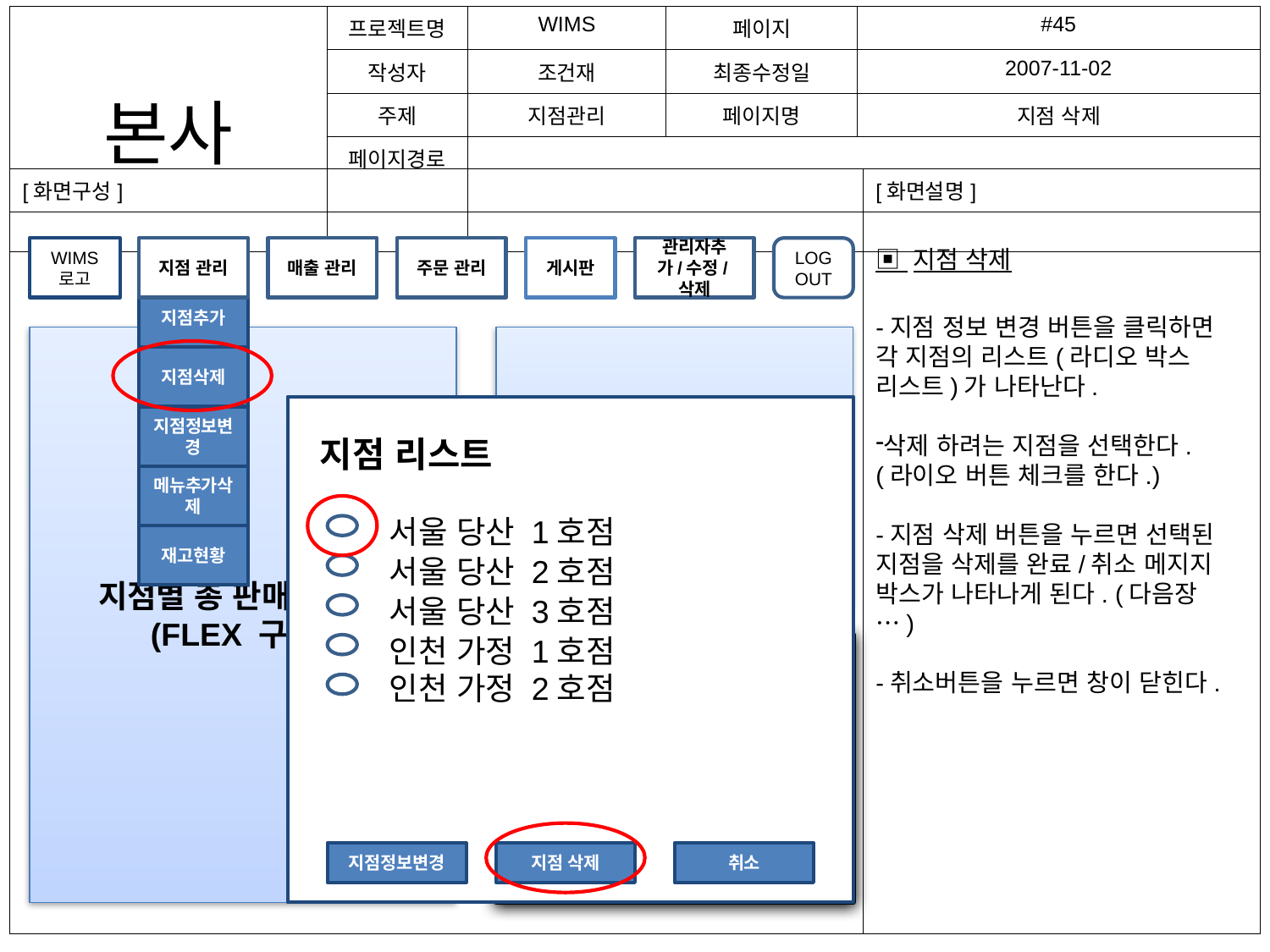

| 본사 | 프로젝트명 | WIMS | 페이지 | #45 |
| --- | --- | --- | --- | --- |
|  | 작성자 | 조건재 | 최종수정일 | 2007-11-02 |
|  | 주제 | 지점관리 | 페이지명 | 지점 삭제 |
|  | 페이지경로 |  |  |  |
| [화면구성] | [화면설명] |
| --- | --- |
|  |  |
관리자추가/수정/삭제
WIMS
로고
지점 관리
매출 관리
주문 관리
게시판
LOG OUT
▣ 지점 삭제

-지점 정보 변경 버튼을 클릭하면 각 지점의 리스트(라디오 박스 리스트)가 나타난다.

삭제 하려는 지점을 선택한다. (라이오 버튼 체크를 한다.)

-지점 삭제 버튼을 누르면 선택된 지점을 삭제를 완료/취소 메지지 박스가 나타나게 된다. (다음장…)

-취소버튼을 누르면 창이 닫힌다.
지점추가
지점별 총 판매량 차트
(FLEX 구현)
각 지점 측
주문요청 리스트

지점삭제

지점정보변경
지점 리스트

메뉴추가삭제

서울 당산 1호점

재고현황
서울 당산 2호점

서울 당산 3호점

인천 가정 1호점
본사게시판 최근 내용

인천 가정 2호점

지점정보변경
지점 삭제
취소